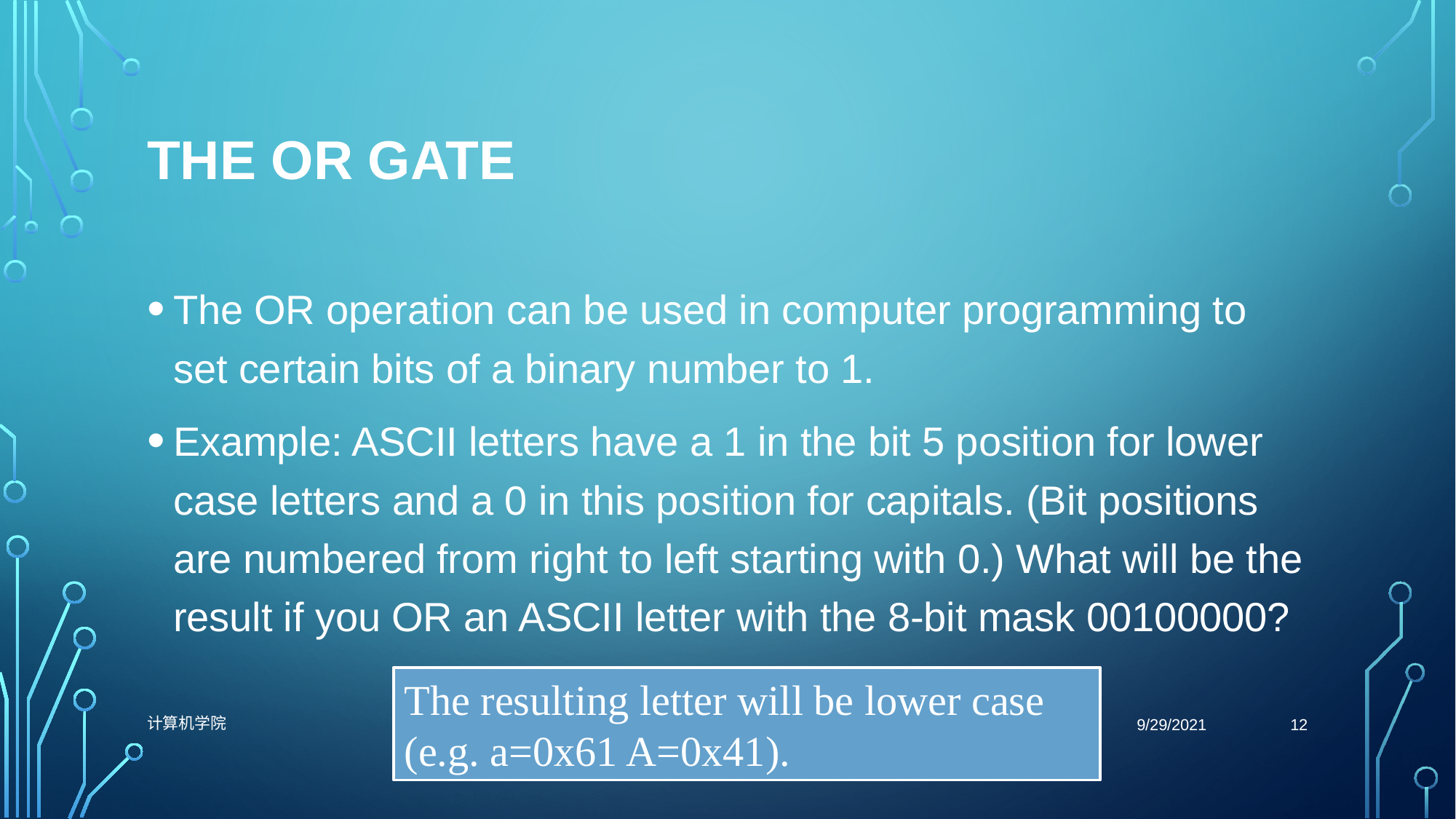

# The OR Gate
The OR operation can be used in computer programming to set certain bits of a binary number to 1.
Example: ASCII letters have a 1 in the bit 5 position for lower case letters and a 0 in this position for capitals. (Bit positions are numbered from right to left starting with 0.) What will be the result if you OR an ASCII letter with the 8-bit mask 00100000?

The resulting letter will be lower case (e.g. a=0x61 A=0x41).
12
计算机学院
9/29/2021